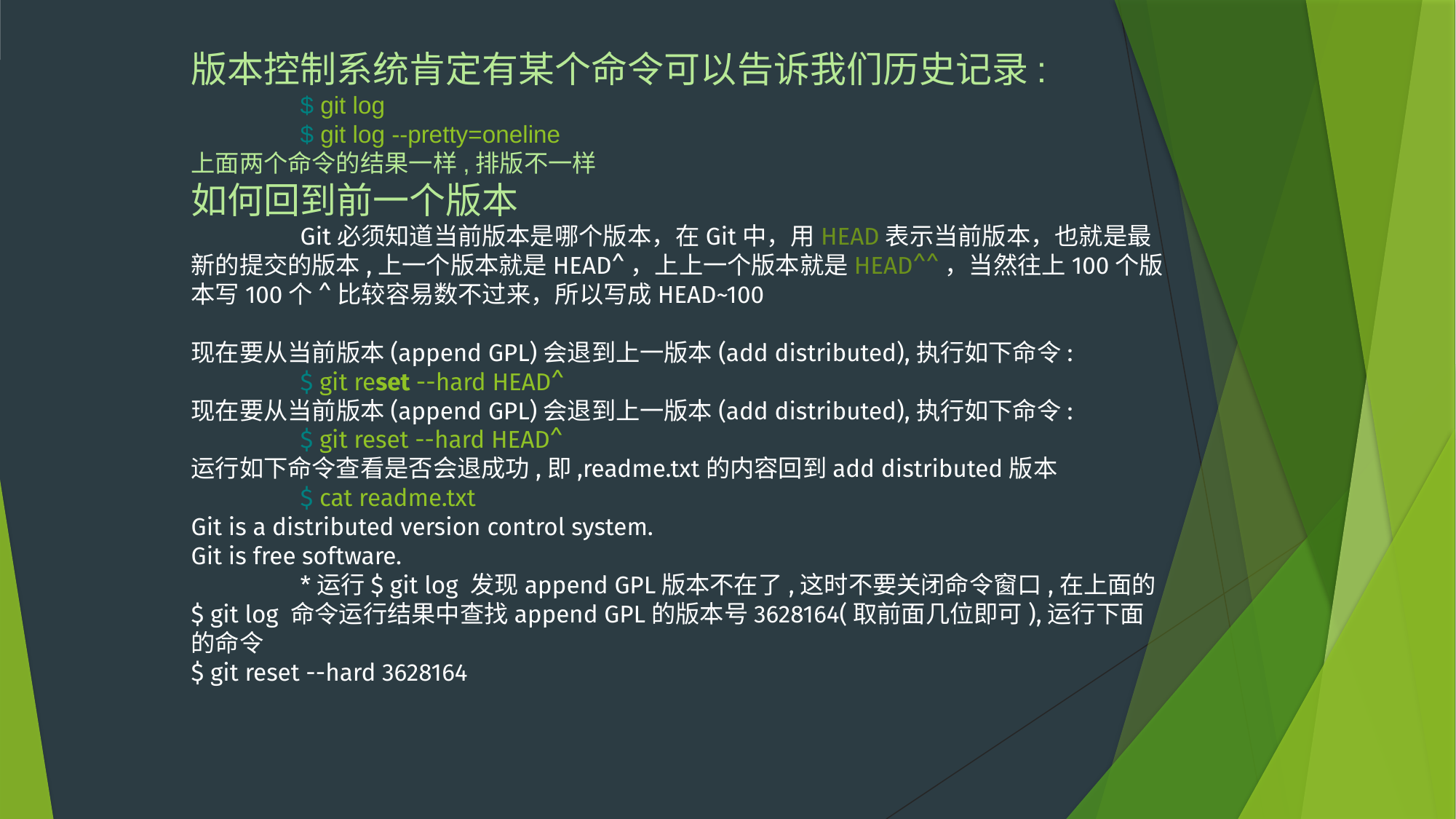

版本控制系统肯定有某个命令可以告诉我们历史记录:
	$ git log
	$ git log --pretty=oneline
上面两个命令的结果一样,排版不一样
如何回到前一个版本
	Git必须知道当前版本是哪个版本，在Git中，用HEAD表示当前版本，也就是最新的提交的版本,上一个版本就是HEAD^，上上一个版本就是HEAD^^，当然往上100个版本写100个^比较容易数不过来，所以写成HEAD~100

现在要从当前版本(append GPL)会退到上一版本(add distributed),执行如下命令:
	$ git reset --hard HEAD^
现在要从当前版本(append GPL)会退到上一版本(add distributed),执行如下命令:
	$ git reset --hard HEAD^
运行如下命令查看是否会退成功,即,readme.txt的内容回到add distributed版本
	$ cat readme.txt
Git is a distributed version control system.
Git is free software.
	*运行$ git log 发现append GPL版本不在了,这时不要关闭命令窗口,在上面的$ git log 命令运行结果中查找append GPL的版本号3628164(取前面几位即可),运行下面的命令
$ git reset --hard 3628164